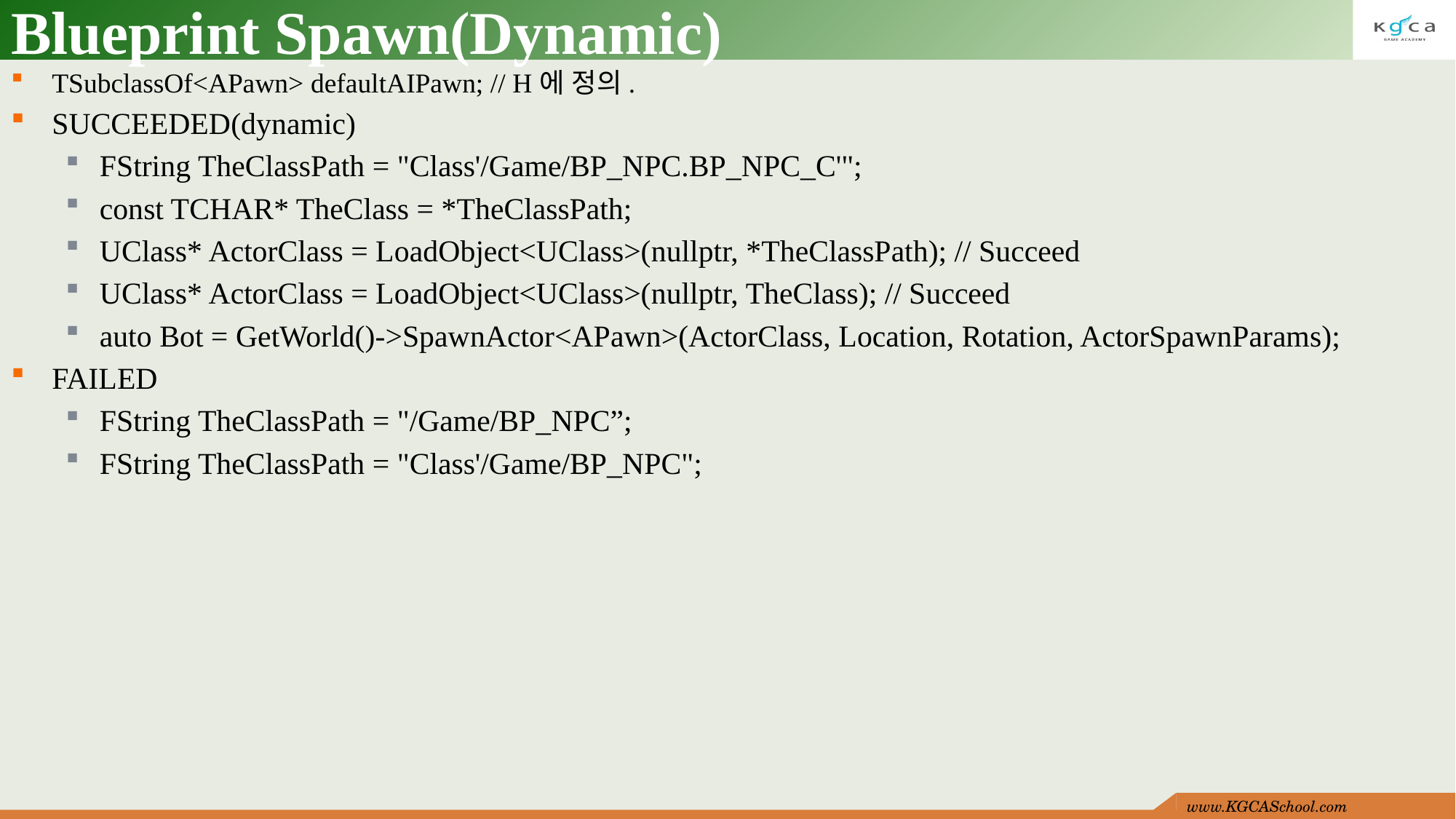

# Blueprint Spawn(Dynamic)
TSubclassOf<APawn> defaultAIPawn; // H에 정의.
SUCCEEDED(dynamic)
FString TheClassPath = "Class'/Game/BP_NPC.BP_NPC_C'";
const TCHAR* TheClass = *TheClassPath;
UClass* ActorClass = LoadObject<UClass>(nullptr, *TheClassPath); // Succeed
UClass* ActorClass = LoadObject<UClass>(nullptr, TheClass); // Succeed
auto Bot = GetWorld()->SpawnActor<APawn>(ActorClass, Location, Rotation, ActorSpawnParams);
FAILED
FString TheClassPath = "/Game/BP_NPC”;
FString TheClassPath = "Class'/Game/BP_NPC";